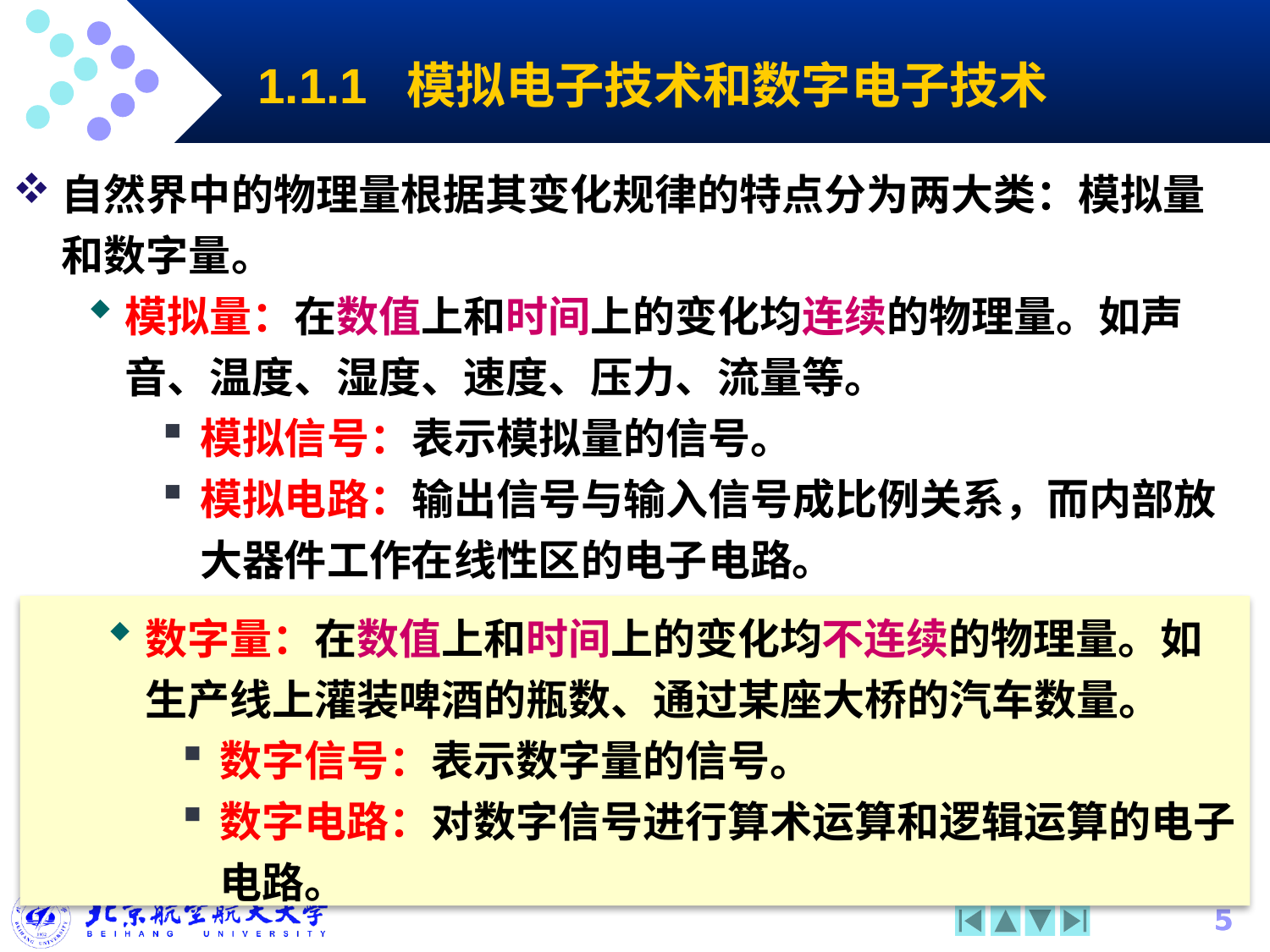

1.1.1  模拟电子技术和数字电子技术
自然界中的物理量根据其变化规律的特点分为两大类：模拟量和数字量。
模拟量：在数值上和时间上的变化均连续的物理量。如声音、温度、湿度、速度、压力、流量等。
模拟信号：表示模拟量的信号。
模拟电路：输出信号与输入信号成比例关系，而内部放大器件工作在线性区的电子电路。
数字量：在数值上和时间上的变化均不连续的物理量。如生产线上灌装啤酒的瓶数、通过某座大桥的汽车数量。
数字信号：表示数字量的信号。
数字电路：对数字信号进行算术运算和逻辑运算的电子电路。
5
5